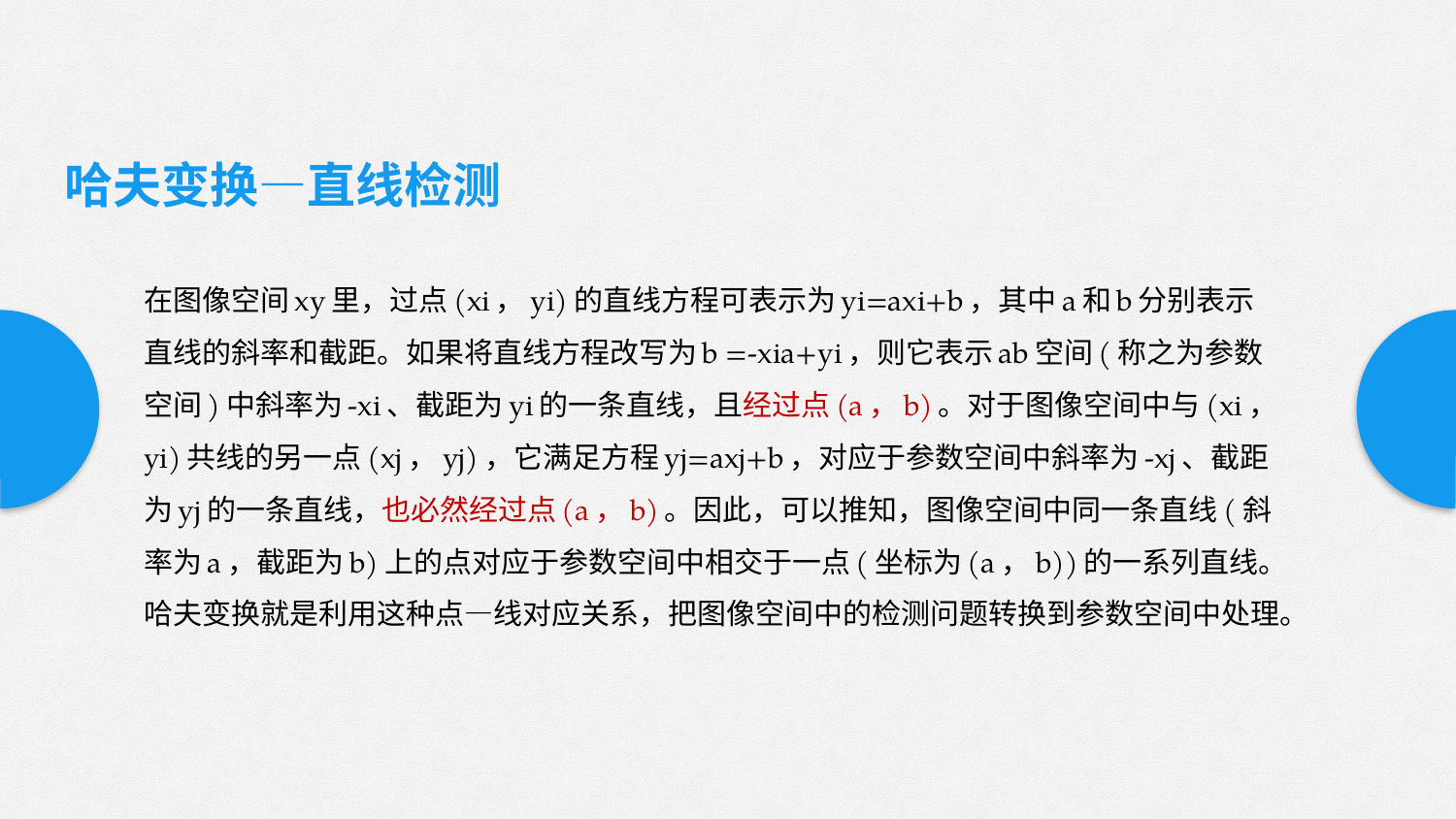

哈夫变换—直线检测
在图像空间xy里，过点(xi，yi)的直线方程可表示为yi=axi+b，其中a和b分别表示直线的斜率和截距。如果将直线方程改写为b =-xia+yi，则它表示ab空间(称之为参数空间)中斜率为-xi、截距为yi的一条直线，且经过点(a，b)。对于图像空间中与(xi，yi)共线的另一点(xj，yj)，它满足方程yj=axj+b，对应于参数空间中斜率为-xj、截距为yj的一条直线，也必然经过点(a，b)。因此，可以推知，图像空间中同一条直线(斜率为a，截距为b)上的点对应于参数空间中相交于一点(坐标为(a，b))的一系列直线。哈夫变换就是利用这种点—线对应关系，把图像空间中的检测问题转换到参数空间中处理。